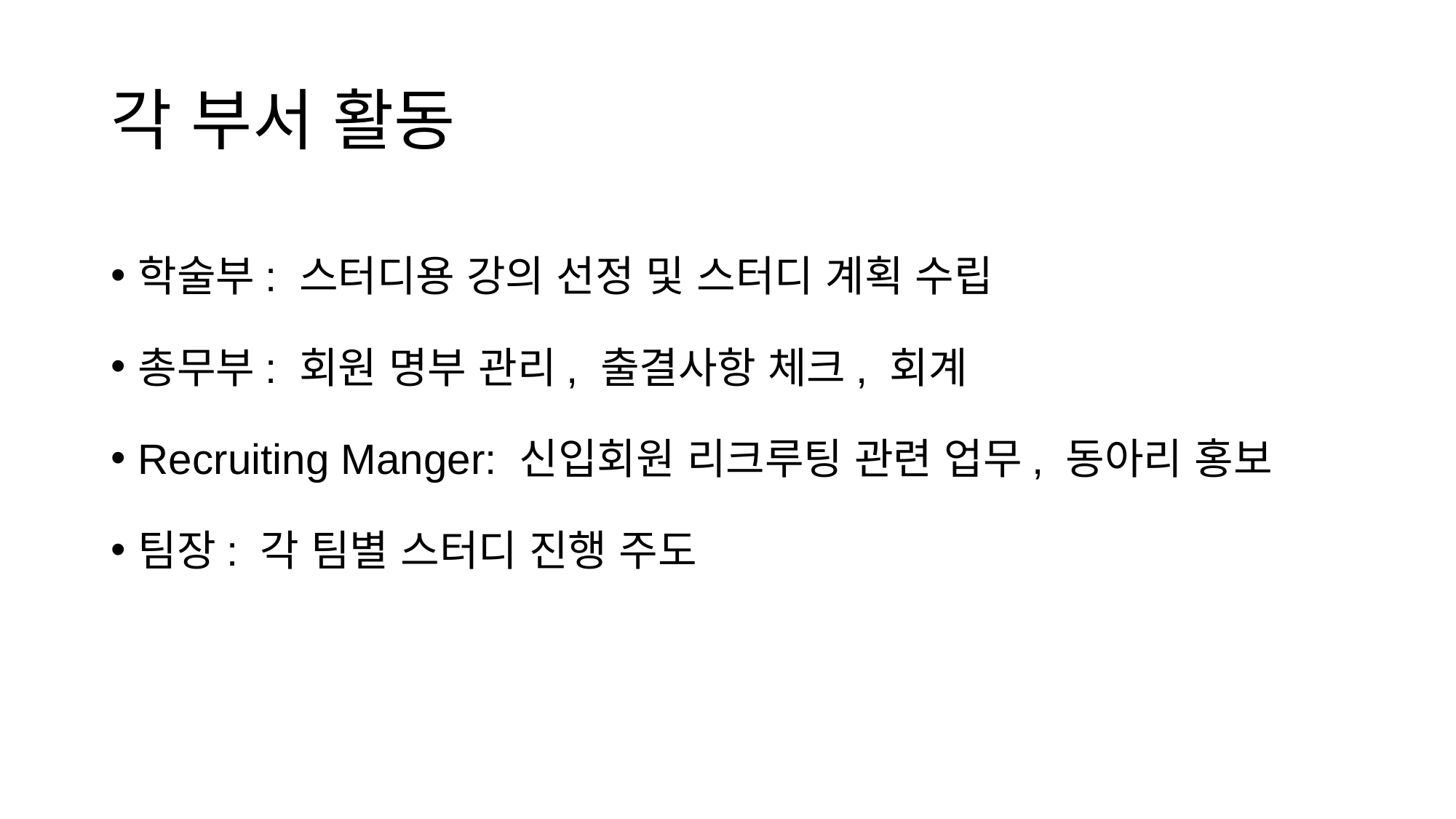

# 각 부서 활동
학술부: 스터디용 강의 선정 및 스터디 계획 수립
총무부: 회원 명부 관리, 출결사항 체크, 회계
Recruiting Manger: 신입회원 리크루팅 관련 업무, 동아리 홍보
팀장: 각 팀별 스터디 진행 주도